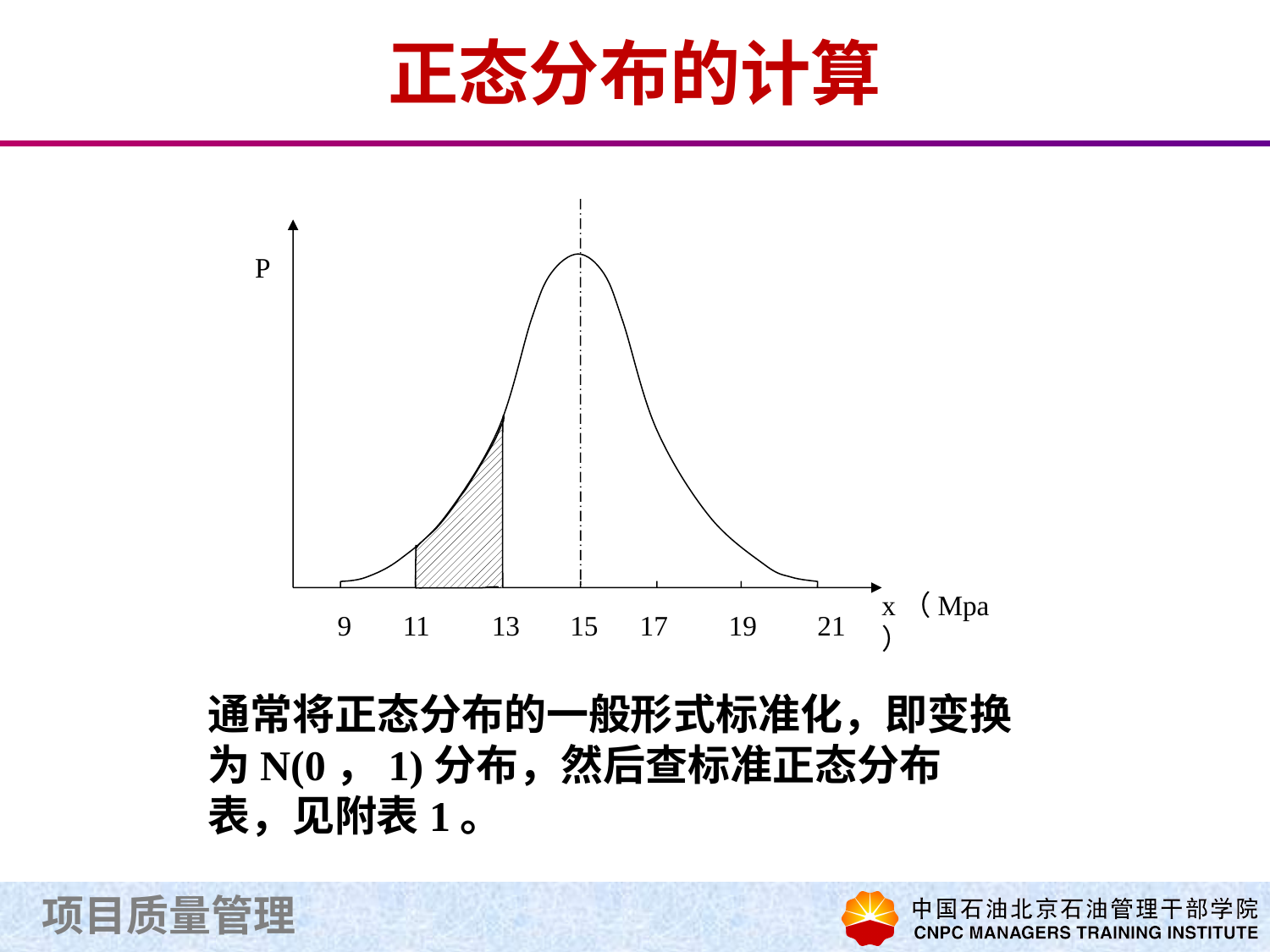

# 正态分布的计算

P

x（Mpa）
9
11
13
15
17
19
21
通常将正态分布的一般形式标准化，即变换为N(0，1)分布，然后查标准正态分布表，见附表1。